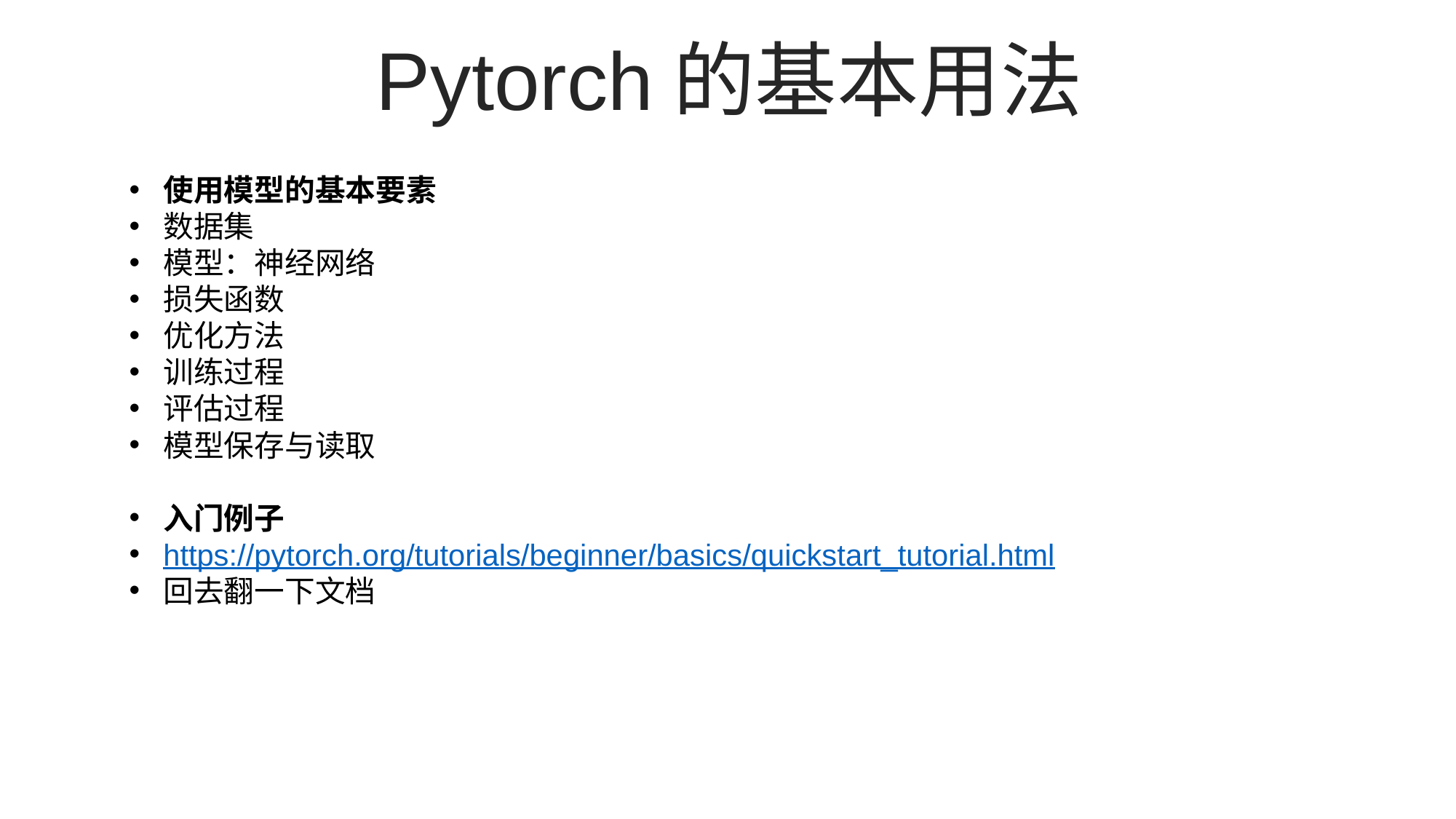

Pytorch的基本用法
使用模型的基本要素
数据集
模型：神经网络
损失函数
优化方法
训练过程
评估过程
模型保存与读取

入门例子
https://pytorch.org/tutorials/beginner/basics/quickstart_tutorial.html
回去翻一下文档